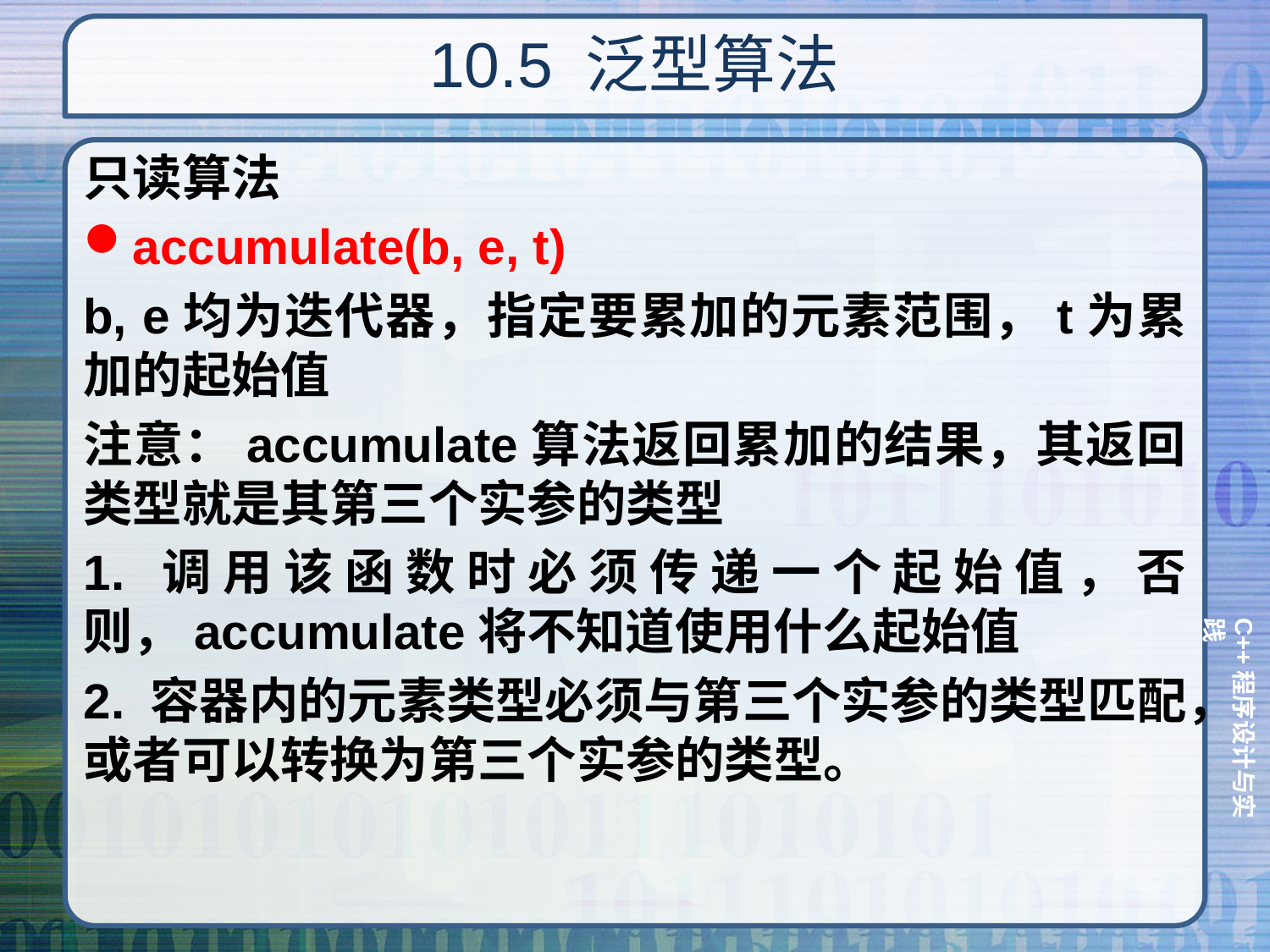

# 10.5 泛型算法
只读算法
accumulate(b, e, t)
b, e均为迭代器，指定要累加的元素范围，t为累加的起始值
注意：accumulate算法返回累加的结果，其返回类型就是其第三个实参的类型
1. 调用该函数时必须传递一个起始值，否则，accumulate将不知道使用什么起始值
2. 容器内的元素类型必须与第三个实参的类型匹配，或者可以转换为第三个实参的类型。